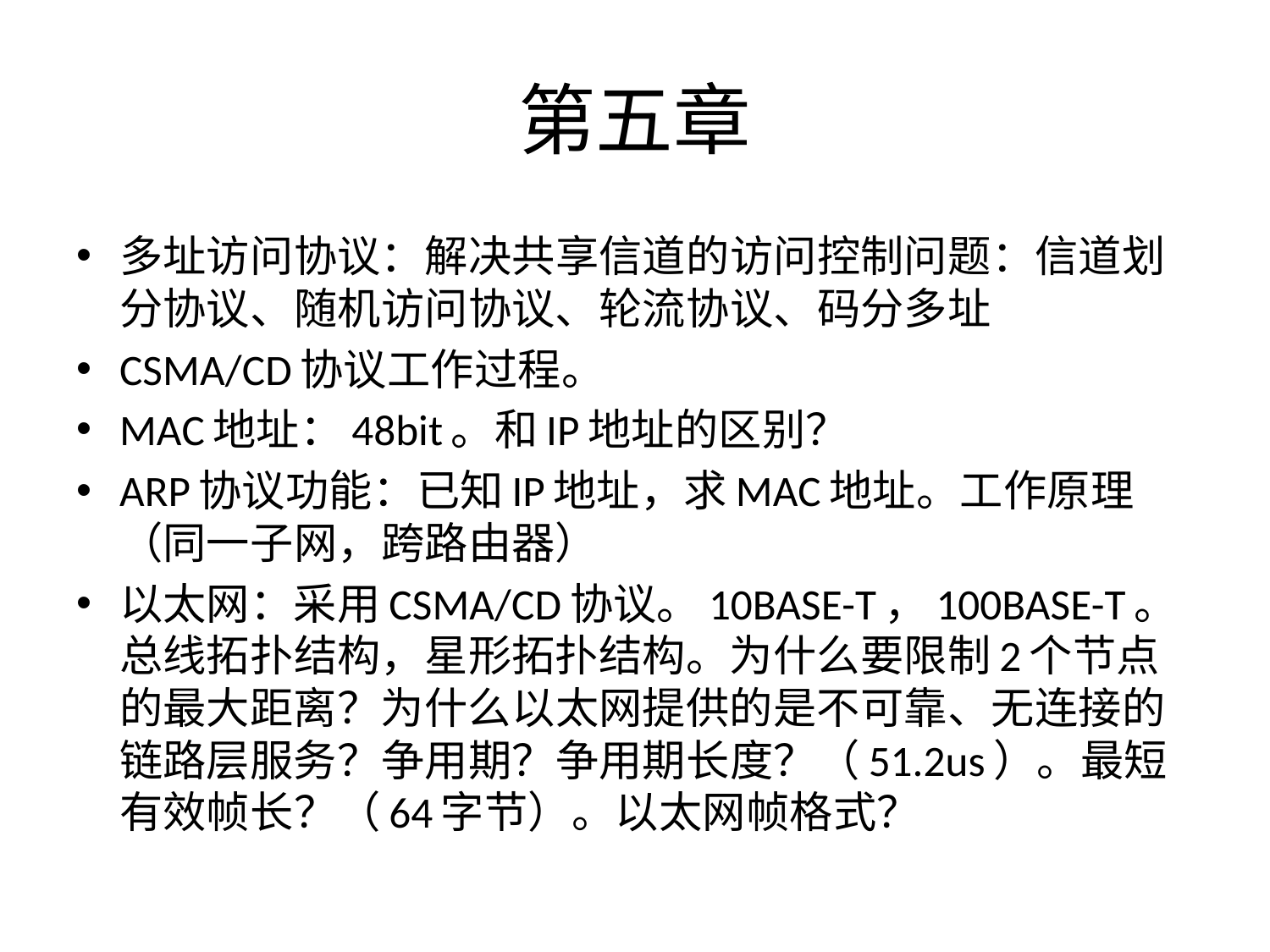

# 第五章
多址访问协议：解决共享信道的访问控制问题：信道划分协议、随机访问协议、轮流协议、码分多址
CSMA/CD协议工作过程。
MAC地址：48bit。和IP地址的区别？
ARP协议功能：已知IP地址，求MAC地址。工作原理（同一子网，跨路由器）
以太网：采用CSMA/CD协议。10BASE-T，100BASE-T。总线拓扑结构，星形拓扑结构。为什么要限制2个节点的最大距离？为什么以太网提供的是不可靠、无连接的链路层服务？争用期？争用期长度？（51.2us）。最短有效帧长？（64字节）。以太网帧格式？